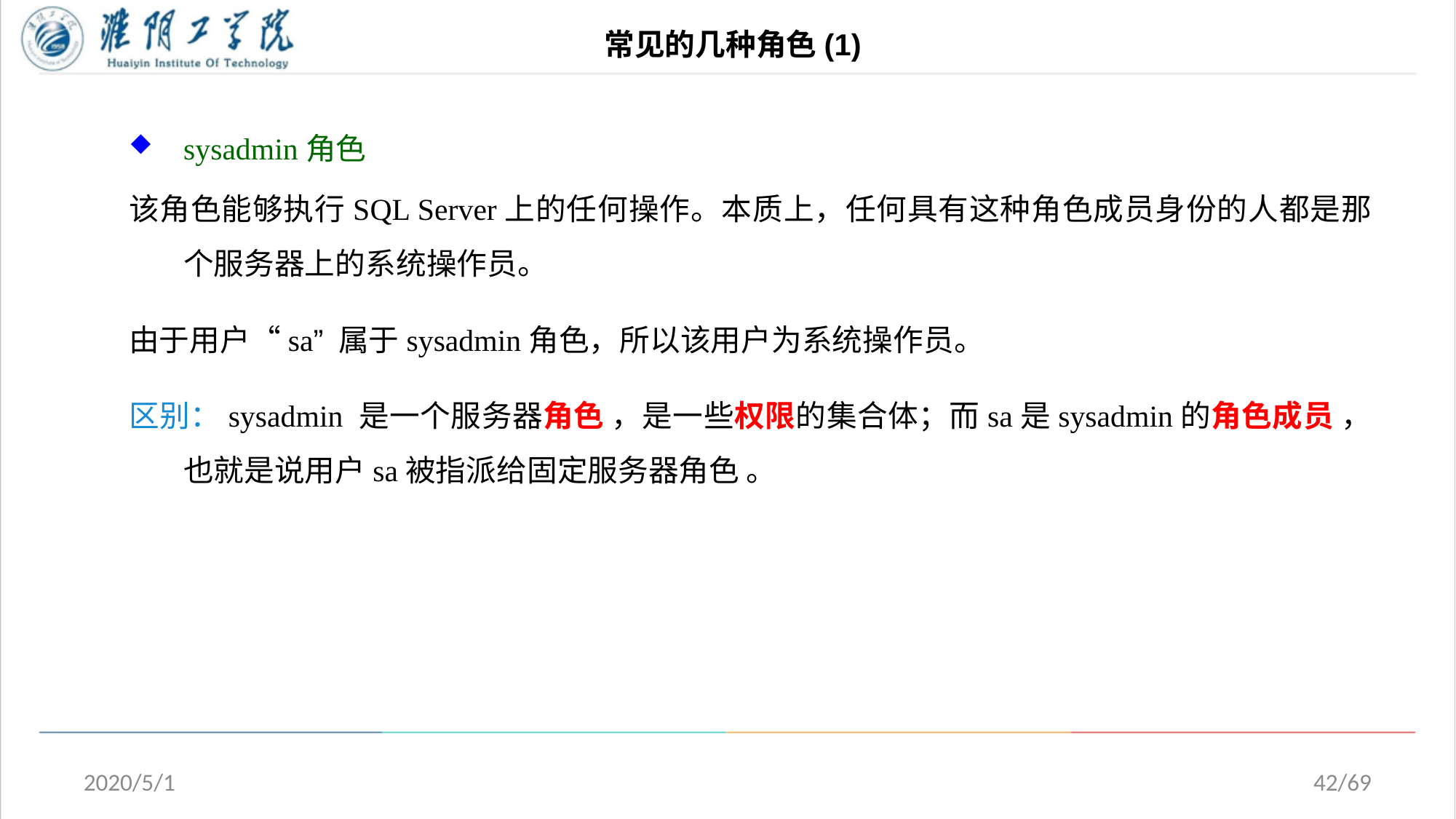

# 常见的几种角色(1)
sysadmin角色
该角色能够执行SQL Server上的任何操作。本质上，任何具有这种角色成员身份的人都是那个服务器上的系统操作员。
由于用户“sa” 属于sysadmin角色，所以该用户为系统操作员。
区别：sysadmin 是一个服务器角色 ，是一些权限的集合体；而sa是sysadmin的角色成员 ，也就是说用户sa被指派给固定服务器角色 。

2020/5/1
42/69